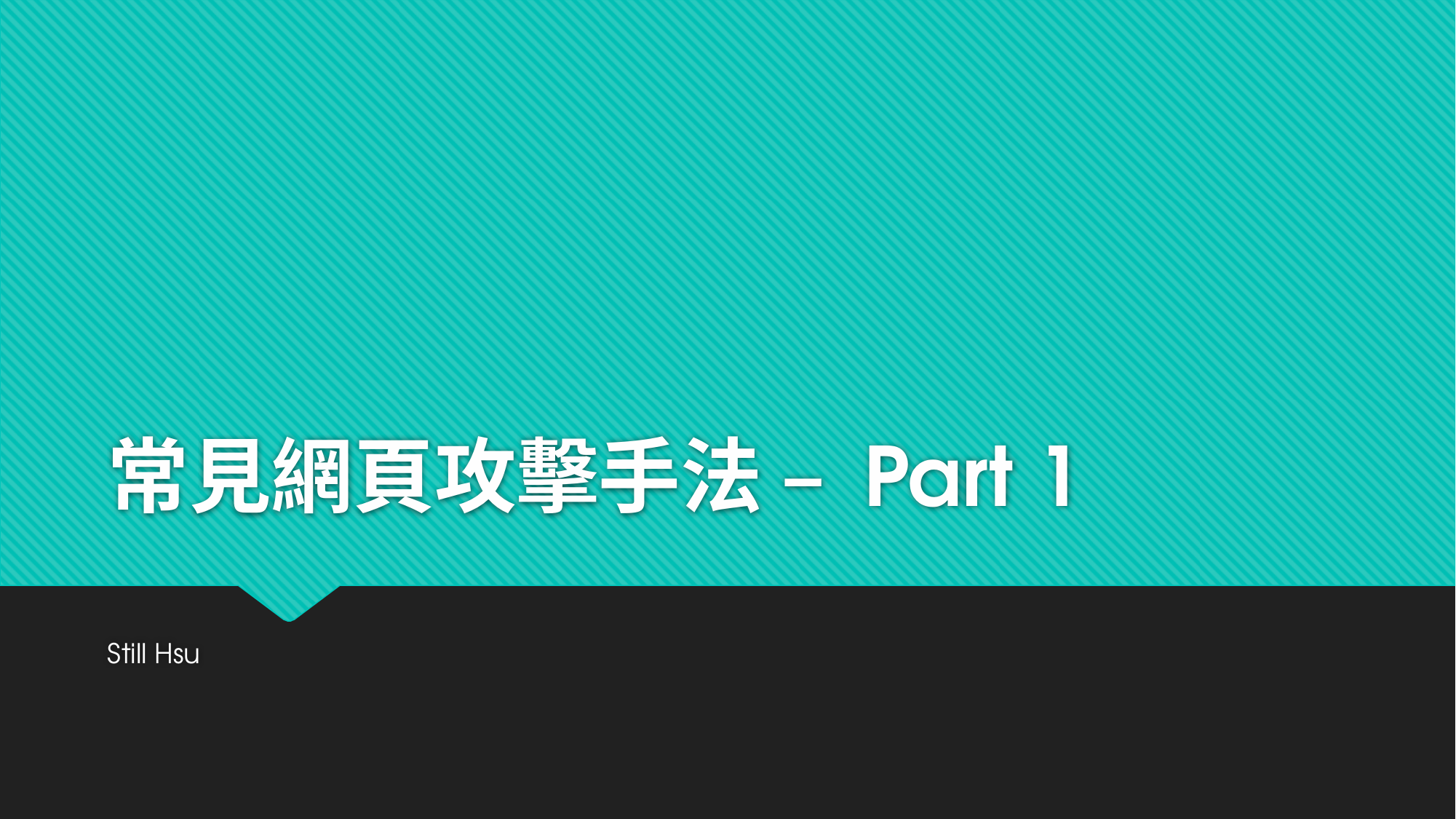

# 常見網頁攻擊手法 – Part 1
Still Hsu